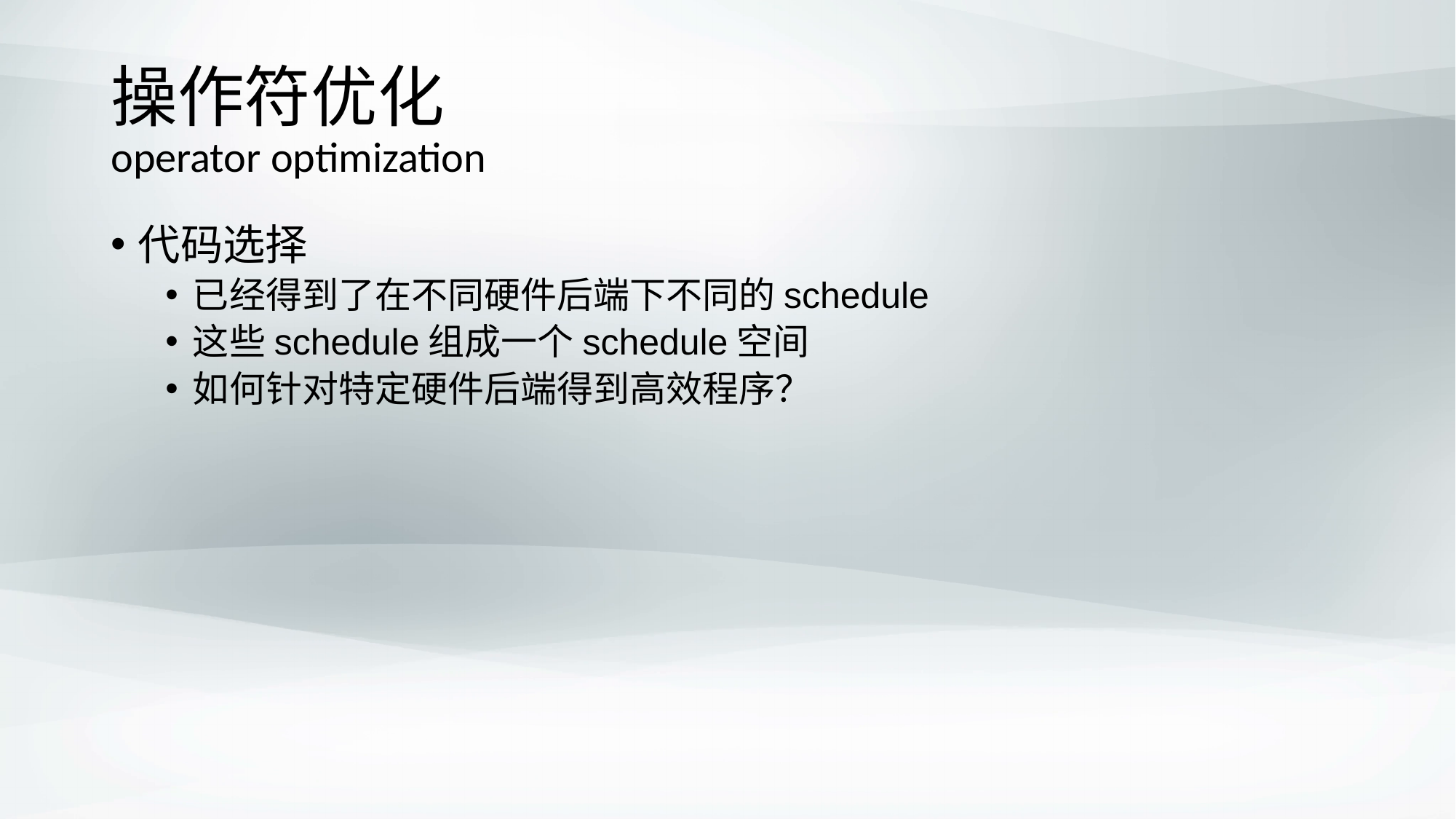

# 操作符优化 operator optimization
代码选择
已经得到了在不同硬件后端下不同的schedule
这些schedule组成一个schedule空间
如何针对特定硬件后端得到高效程序？